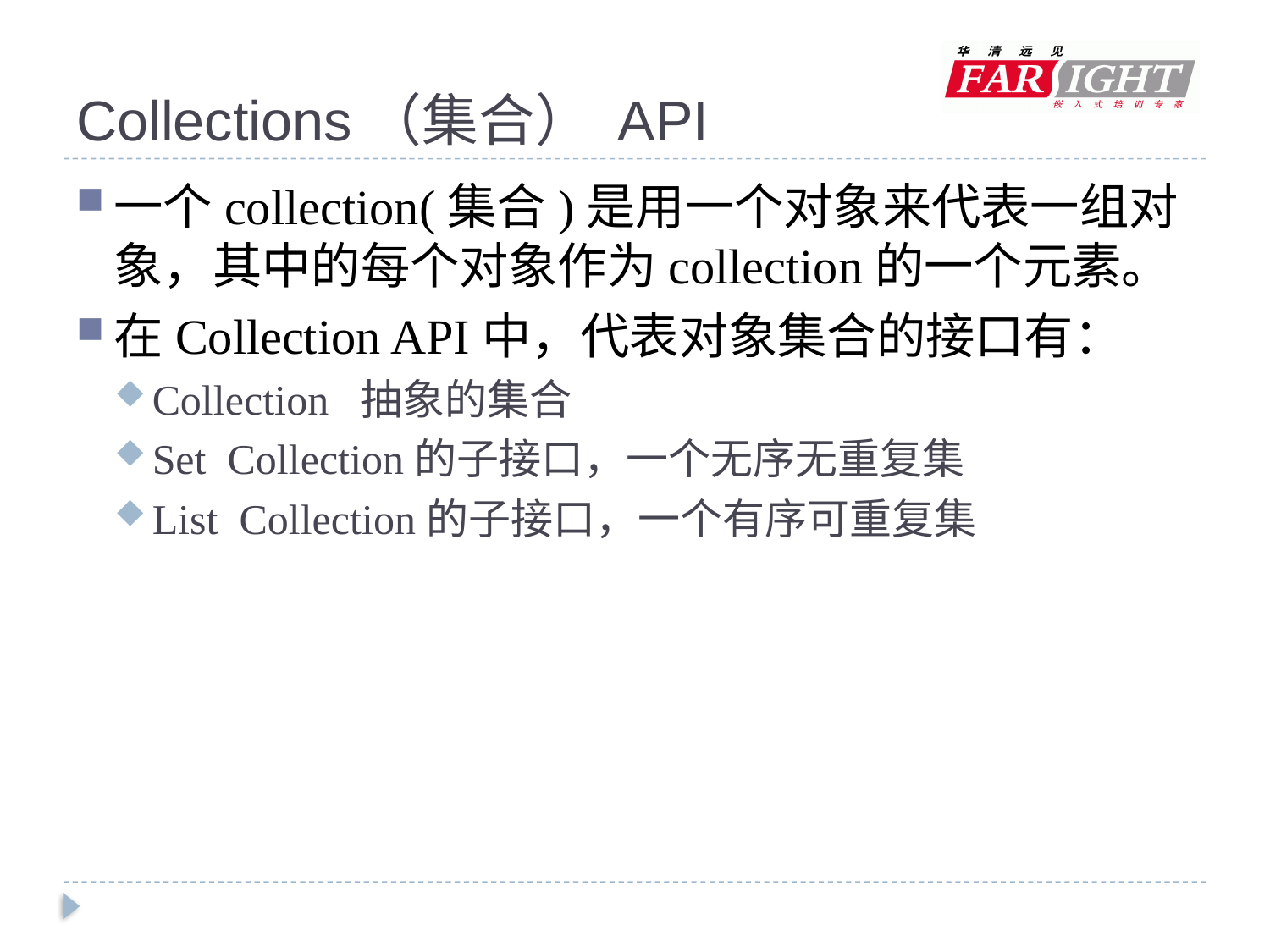

# Collections（集合） API
一个collection(集合)是用一个对象来代表一组对象，其中的每个对象作为collection的一个元素。
在Collection API中，代表对象集合的接口有：
Collection  抽象的集合
Set  Collection的子接口，一个无序无重复集
List  Collection的子接口，一个有序可重复集